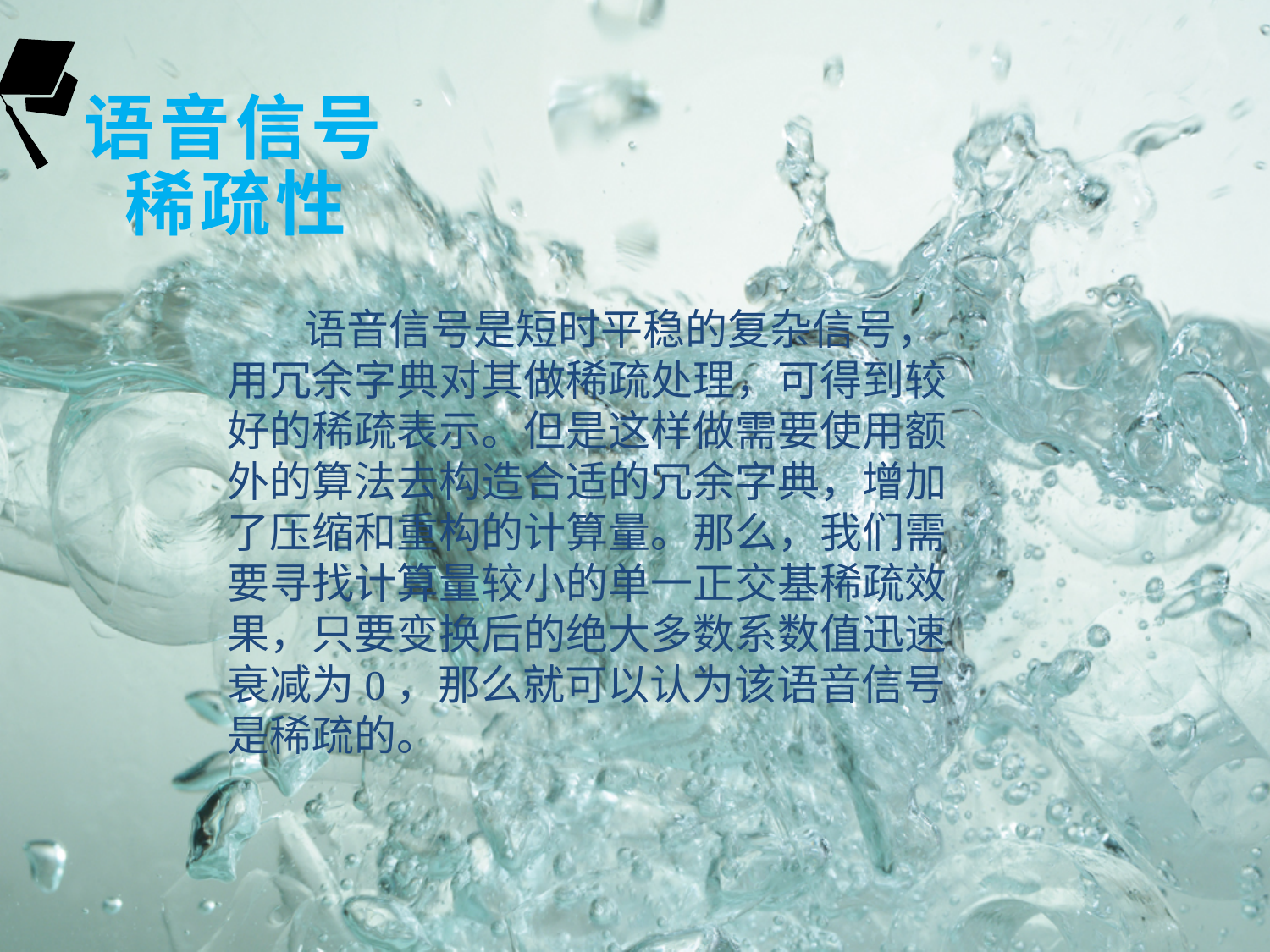

语音信号稀疏性
       语音信号是短时平稳的复杂信号，用冗余字典对其做稀疏处理，可得到较好的稀疏表示。但是这样做需要使用额外的算法去构造合适的冗余字典，增加了压缩和重构的计算量。那么，我们需要寻找计算量较小的单一正交基稀疏效果，只要变换后的绝大多数系数值迅速衰减为0，那么就可以认为该语音信号是稀疏的。